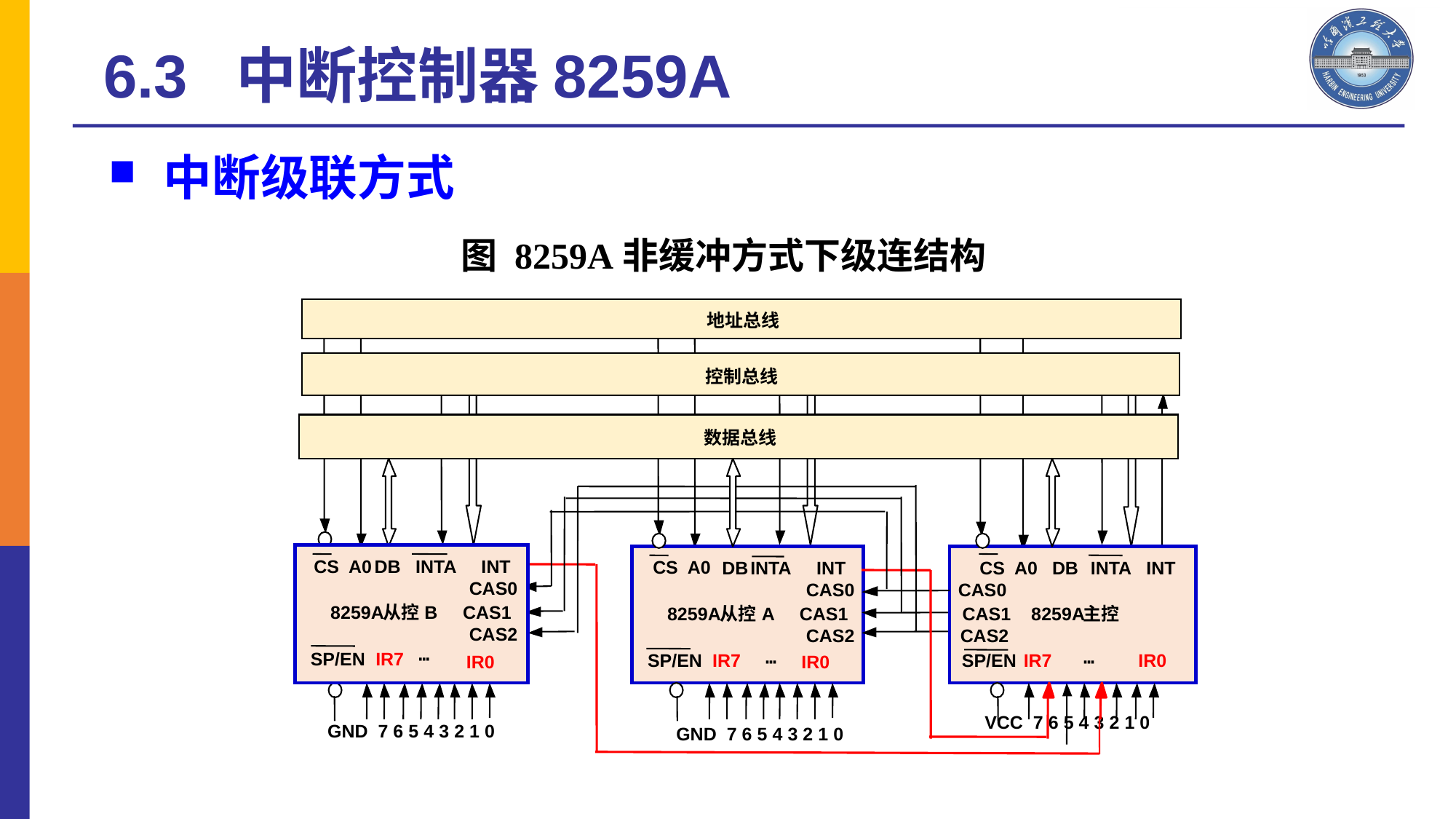

6.3  中断控制器8259A
# 中断级联方式
图 8259A非缓冲方式下级连结构

地址总线

控制总线

数据总线

CS  A0
CS  A0
CS  A0
CS  A0
CS  A0
DB
DB
DB
DB
DB

INTA
INTA
INTA
INTA
INTA

 INT
 INT
 INT
 INT
 INT

CS  A0

DB
INTA

  INT

CS  A0
DB
INTA   INT

CAS0
CAS0
CAS0
CAS0
CAS0

CAS0

CAS0

8259A
8259A
8259A
8259A
8259A
从控
从控
从控
从控
从控
B     CAS1
B     CAS1
B     CAS1
B     CAS1
B     CAS1

8259A
从控
A     CAS1

CAS1    8259A
主控

CAS2
CAS2
CAS2
C
CAS2
AS2

CAS2

CAS2

SP/EN  IRQ7
SP/EN  IRQ7
SP/EN  IRQ7
SP/EN  IRQ7
SP/EN  IR7
┅
┅
┅
┅
┅
  IRQ0
  IRQ0
  IRQ0
  IRQ0

SP/EN  IR7

SP/EN
 IR7

IR0

  IR0
┅
  IR0
┅

GND  7 6 5 4 3 2 1 0

GND  7 6 5 4 3 2 1 0

VCC  7 6 5 4 3 2 1 0